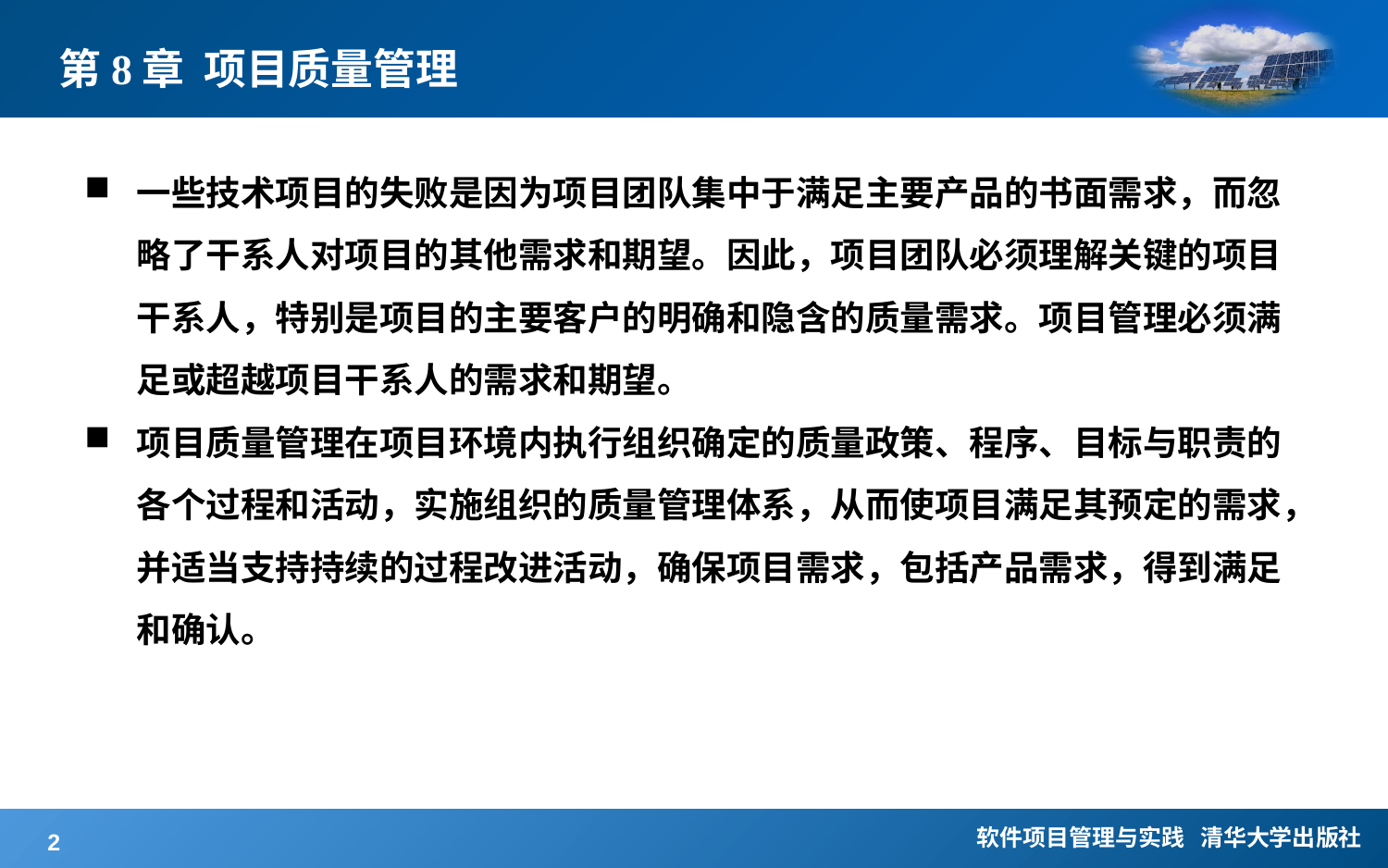

# 第8章  项目质量管理
一些技术项目的失败是因为项目团队集中于满足主要产品的书面需求，而忽略了干系人对项目的其他需求和期望。因此，项目团队必须理解关键的项目干系人，特别是项目的主要客户的明确和隐含的质量需求。项目管理必须满足或超越项目干系人的需求和期望。
项目质量管理在项目环境内执行组织确定的质量政策、程序、目标与职责的各个过程和活动，实施组织的质量管理体系，从而使项目满足其预定的需求，并适当支持持续的过程改进活动，确保项目需求，包括产品需求，得到满足和确认。